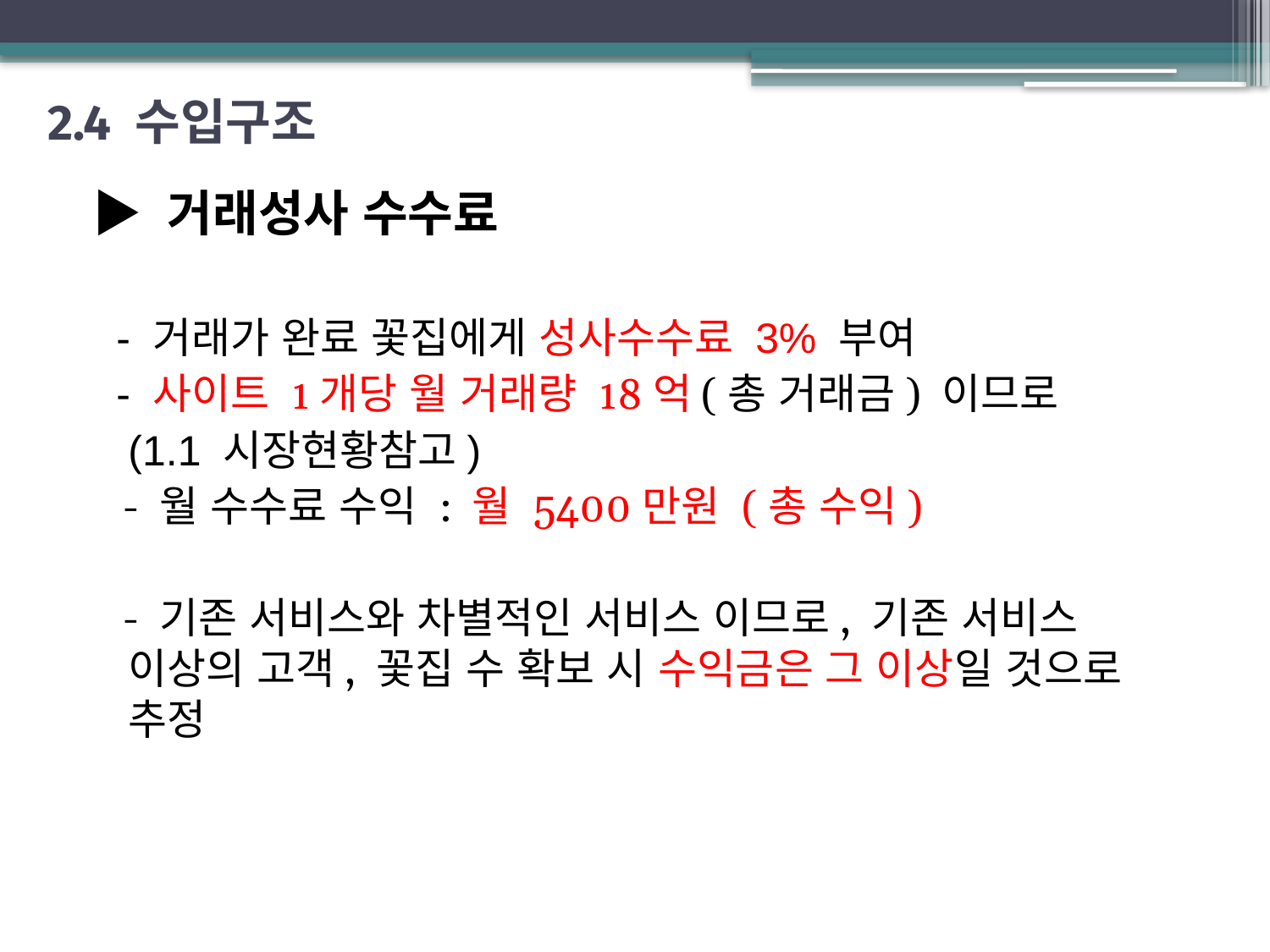

# 2.4 수입구조
▶ 거래성사 수수료

  - 거래가 완료 꽃집에게 성사수수료 3% 부여
  - 사이트 1개당 월 거래량 18억(총 거래금) 이므로
	(1.1 시장현황참고)
   - 월 수수료 수익 : 월 5400만원 (총 수익)

   - 기존 서비스와 차별적인 서비스 이므로, 기존 서비스 이상의 고객, 꽃집 수 확보 시 수익금은 그 이상일 것으로 추정